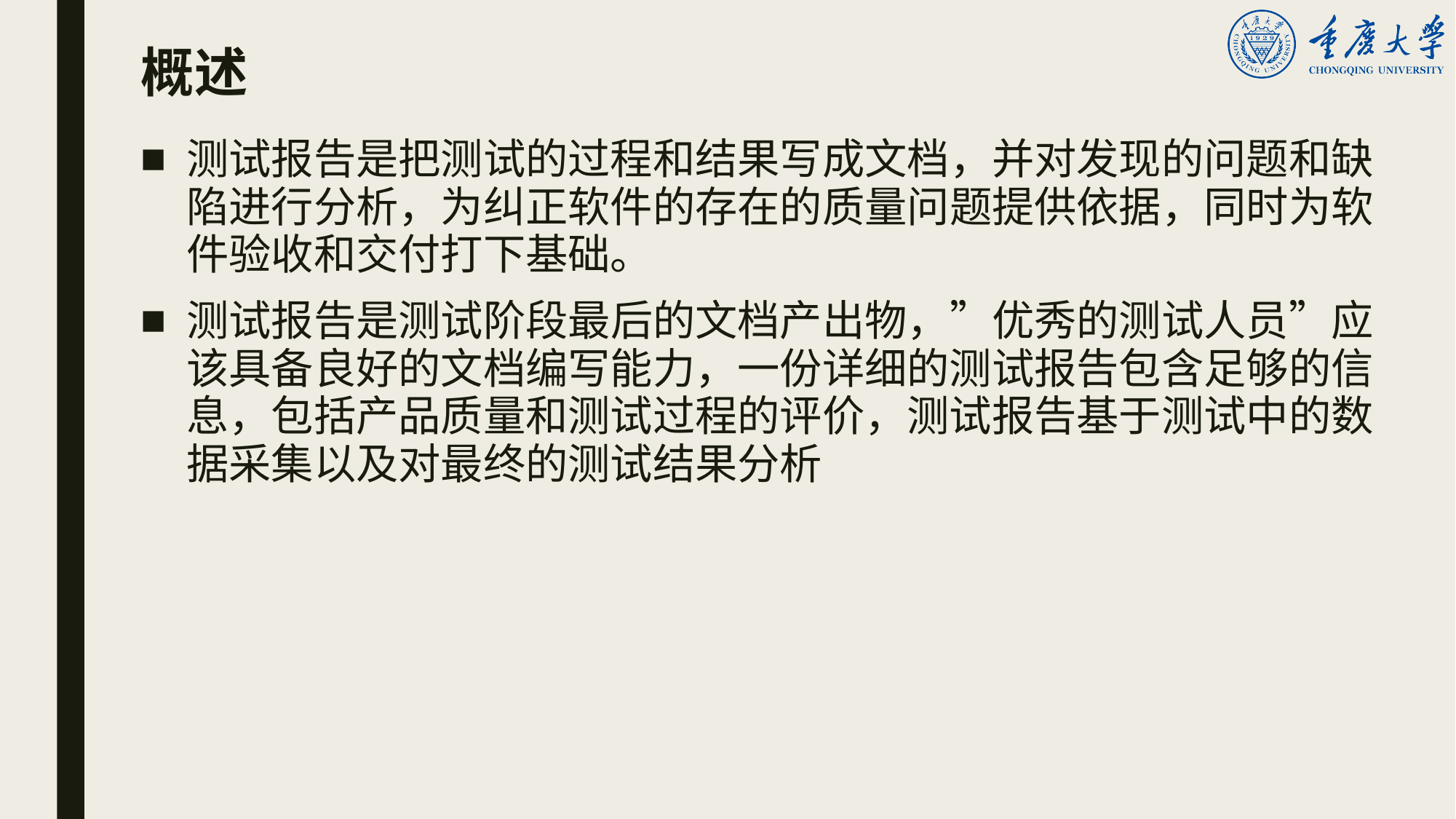

# 概述
测试报告是把测试的过程和结果写成文档，并对发现的问题和缺陷进行分析，为纠正软件的存在的质量问题提供依据，同时为软件验收和交付打下基础。
测试报告是测试阶段最后的文档产出物，”优秀的测试人员”应该具备良好的文档编写能力，一份详细的测试报告包含足够的信息，包括产品质量和测试过程的评价，测试报告基于测试中的数据采集以及对最终的测试结果分析